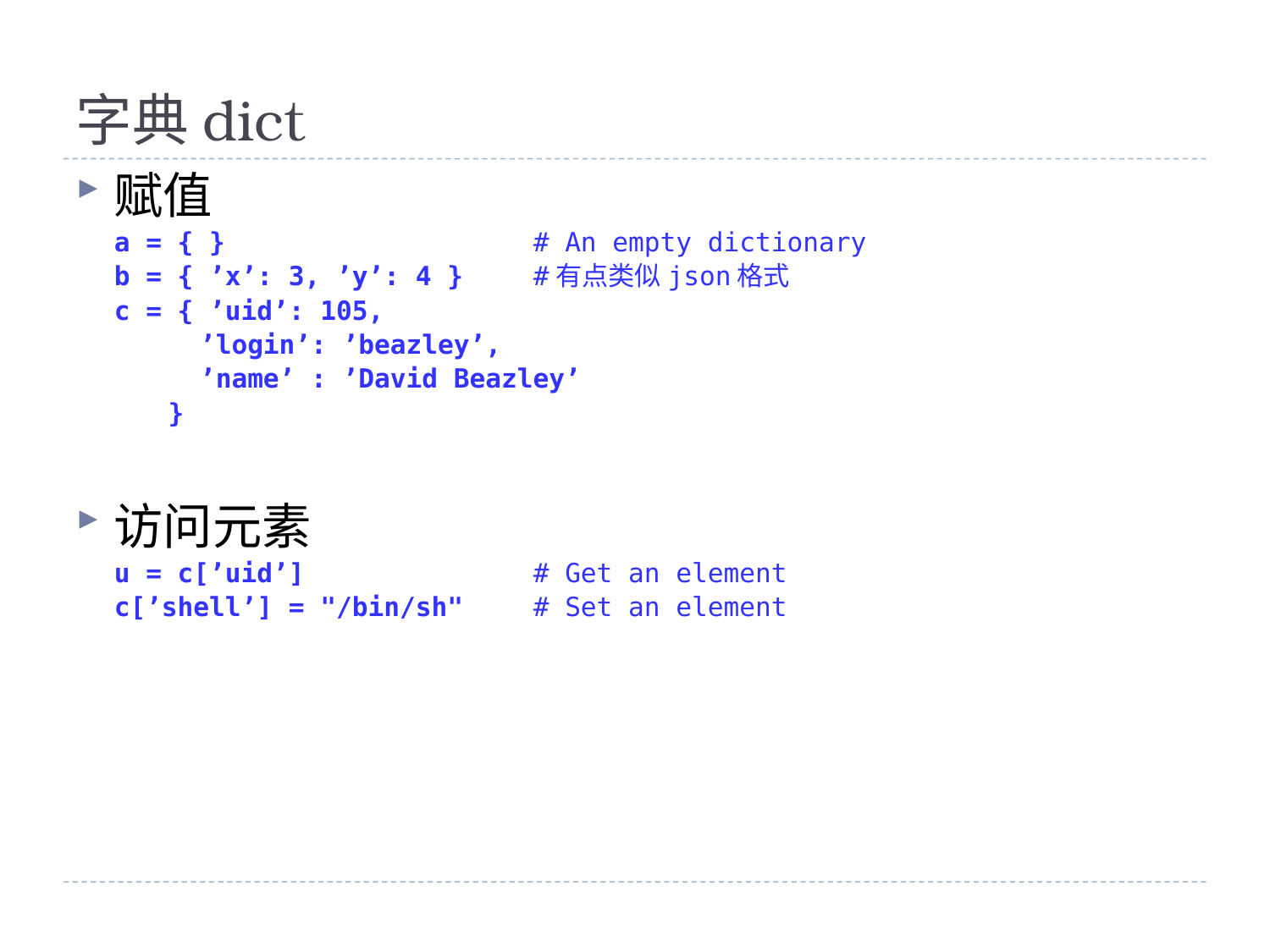

# 字典dict
赋值
a = { } 			# An empty dictionary
b = { ’x’: 3, ’y’: 4 }	#有点类似json格式
c = { ’uid’: 105,
	   ’login’: ’beazley’,
	   ’name’ : ’David Beazley’
	 }

访问元素
u = c[’uid’] 		# Get an element
c[’shell’] = "/bin/sh" 	# Set an element